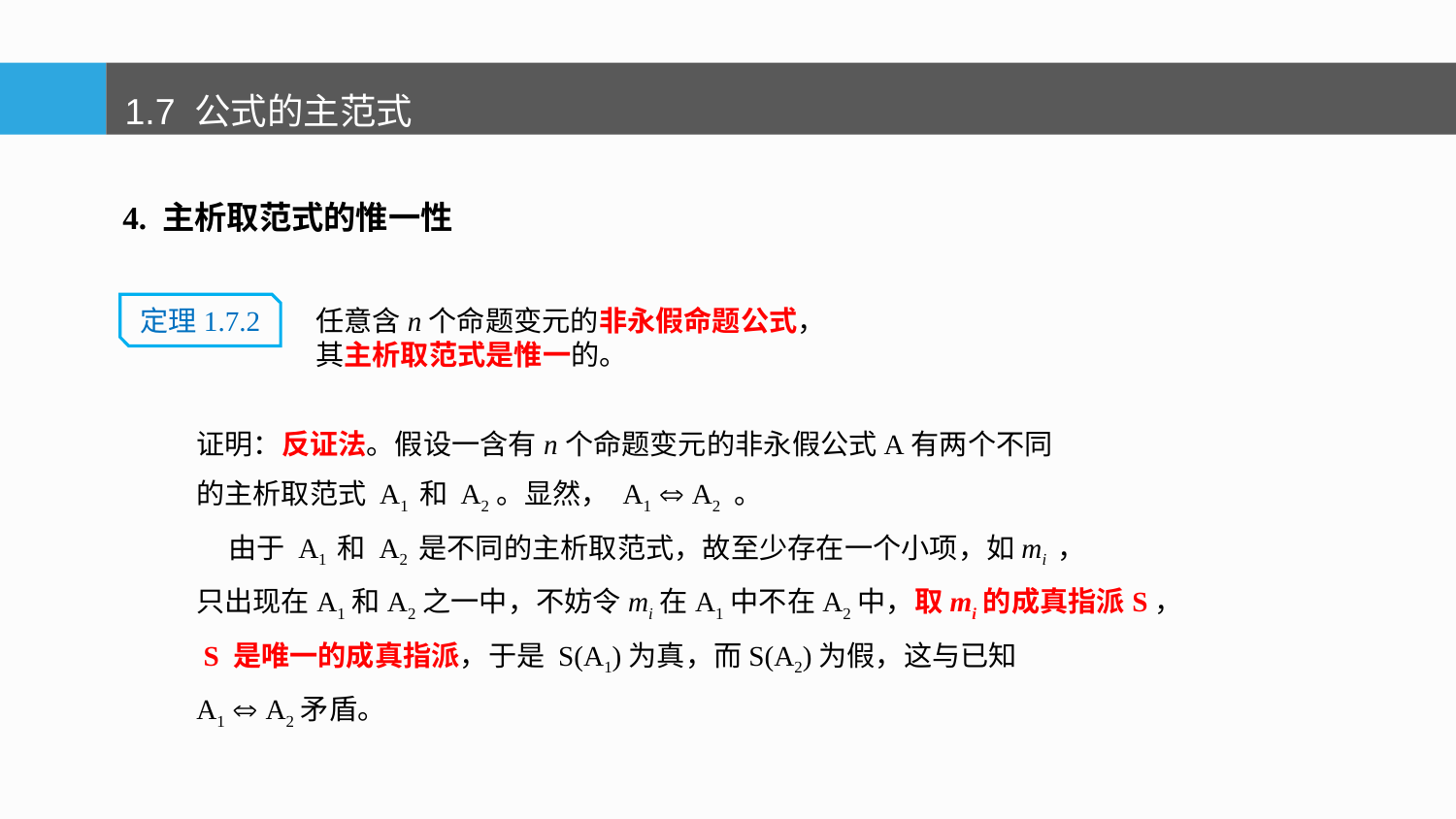

1.7 公式的主范式

4. 主析取范式的惟一性
定理1.7.2
任意含n个命题变元的非永假命题公式，
其主析取范式是惟一的。
证明：反证法。假设一含有n个命题变元的非永假公式A有两个不同
的主析取范式 A1 和 A2。显然， A1 ⇔ A2 。
    由于 A1 和 A2 是不同的主析取范式，故至少存在一个小项，如mi ，
只出现在A1和A2之一中，不妨令mi在A1中不在A2中，取mi的成真指派S，
 S 是唯一的成真指派，于是 S(A1)为真，而S(A2)为假，这与已知
A1 ⇔ A2矛盾。